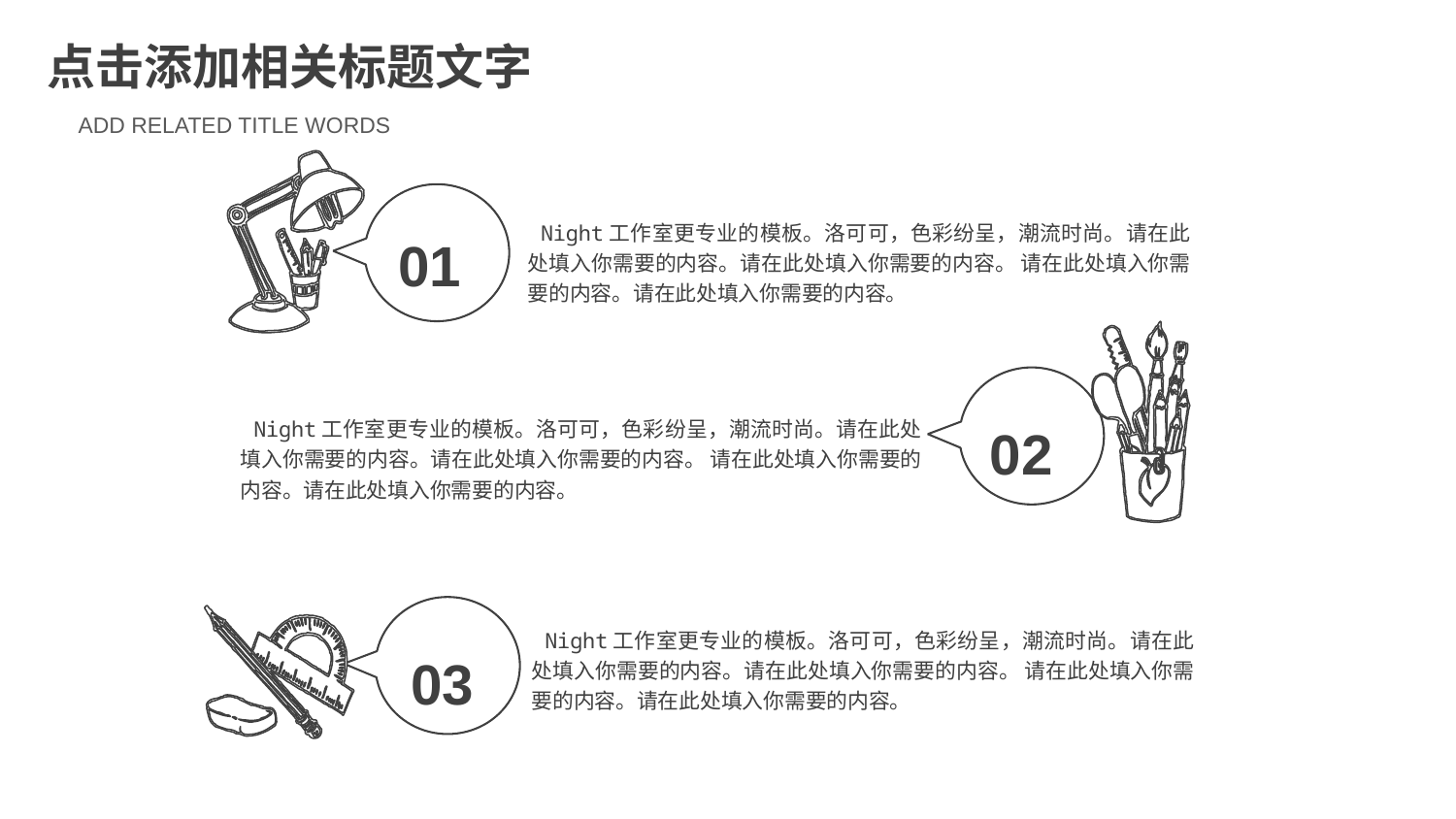

01
 Night工作室更专业的模板。洛可可，色彩纷呈，潮流时尚。请在此处填入你需要的内容。请在此处填入你需要的内容。 请在此处填入你需要的内容。请在此处填入你需要的内容。

02
 Night工作室更专业的模板。洛可可，色彩纷呈，潮流时尚。请在此处填入你需要的内容。请在此处填入你需要的内容。 请在此处填入你需要的内容。请在此处填入你需要的内容。

03

 Night工作室更专业的模板。洛可可，色彩纷呈，潮流时尚。请在此处填入你需要的内容。请在此处填入你需要的内容。 请在此处填入你需要的内容。请在此处填入你需要的内容。